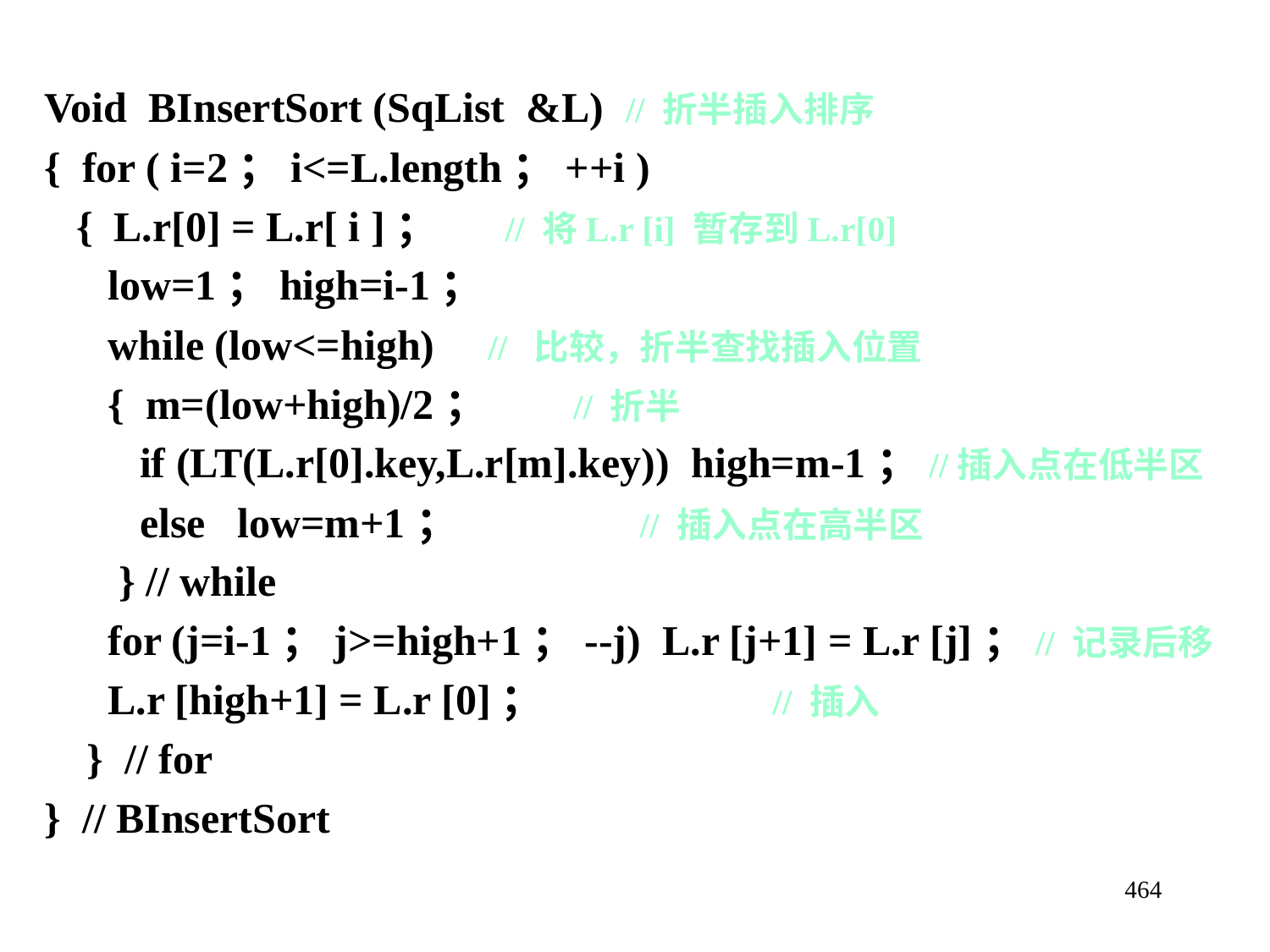

Void  BInsertSort (SqList  &L)  // 折半插入排序
{  for ( i=2；i<=L.length；++i )
   {  L.r[0] = L.r[ i ]；      // 将L.r [i] 暂存到L.r[0]
      low=1；high=i-1；
      while (low<=high)     //  比较，折半查找插入位置
      {  m=(low+high)/2；        // 折半
         if (LT(L.r[0].key,L.r[m].key))  high=m-1；//插入点在低半区
         else   low=m+1；                  // 插入点在高半区
       } // while
      for (j=i-1；j>=high+1；--j)  L.r [j+1] = L.r [j]；// 记录后移
      L.r [high+1] = L.r [0]；                       // 插入
    }  // for
}  // BInsertSort
464